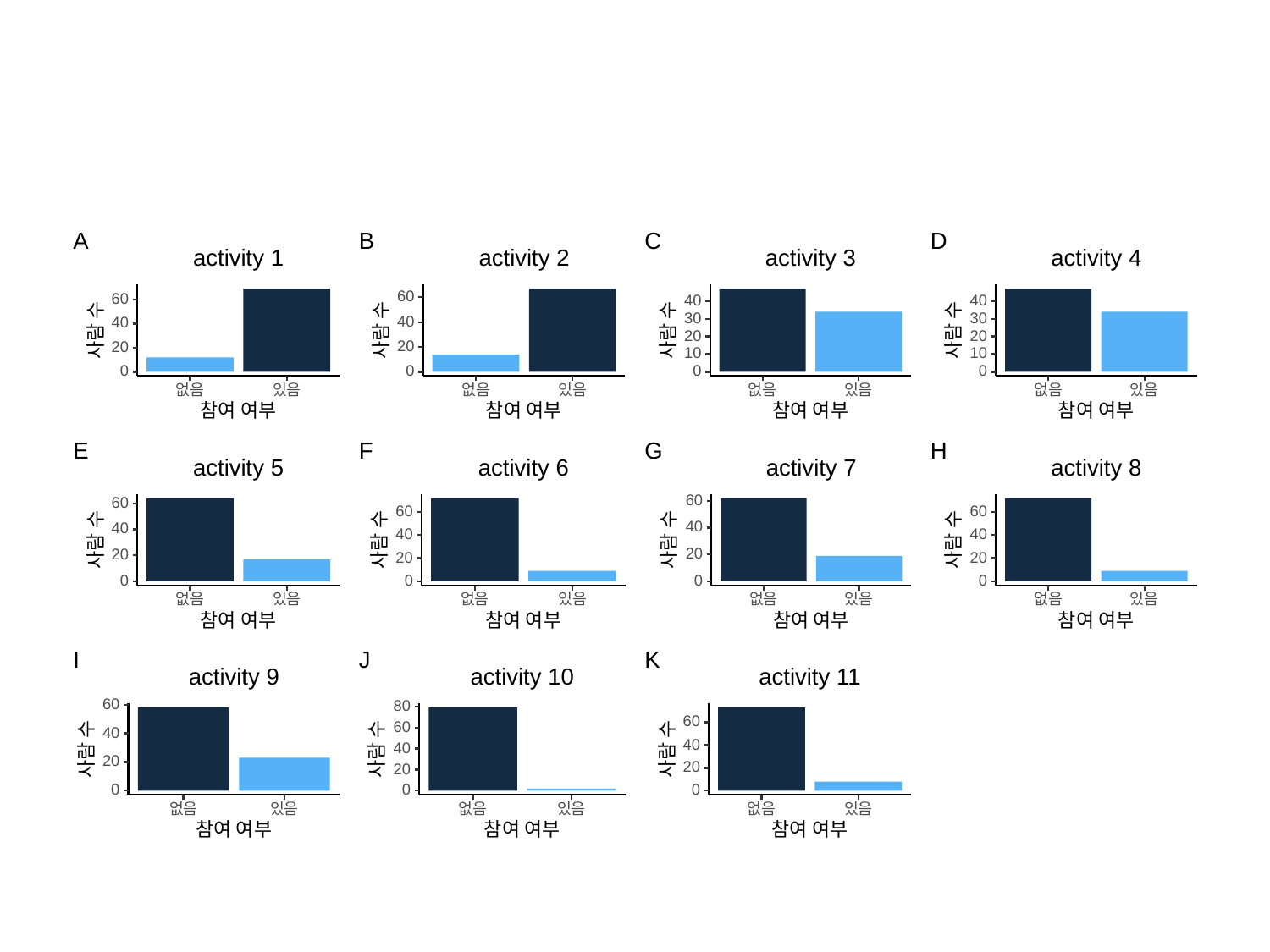

C
A
B
D
activity 1
activity 2
activity 3
activity 4

60
60
40
40

30
30
40
40

사람 수
사람 수
사람 수
사람 수
20
20

20
20

10
10

0
0
0
0

없음
있음
없음
있음
없음
있음
없음
있음
참여 여부
참여 여부
참여 여부
참여 여부

G
E
F
H
activity 6
activity 8
activity 5
activity 7

60
60

60
60

40
40

40
40

사람 수
사람 수
사람 수
사람 수

20
20
20
20

0
0
0
0

없음
있음
없음
있음
없음
있음
없음
있음
참여 여부
참여 여부
참여 여부
참여 여부

J
I
K
activity 9
activity 10
activity 11
60
80

60
60

40

40
40
사람 수
사람 수
사람 수

20

20
20

0
0
0

없음
있음
없음
있음
없음
있음
참여 여부
참여 여부
참여 여부